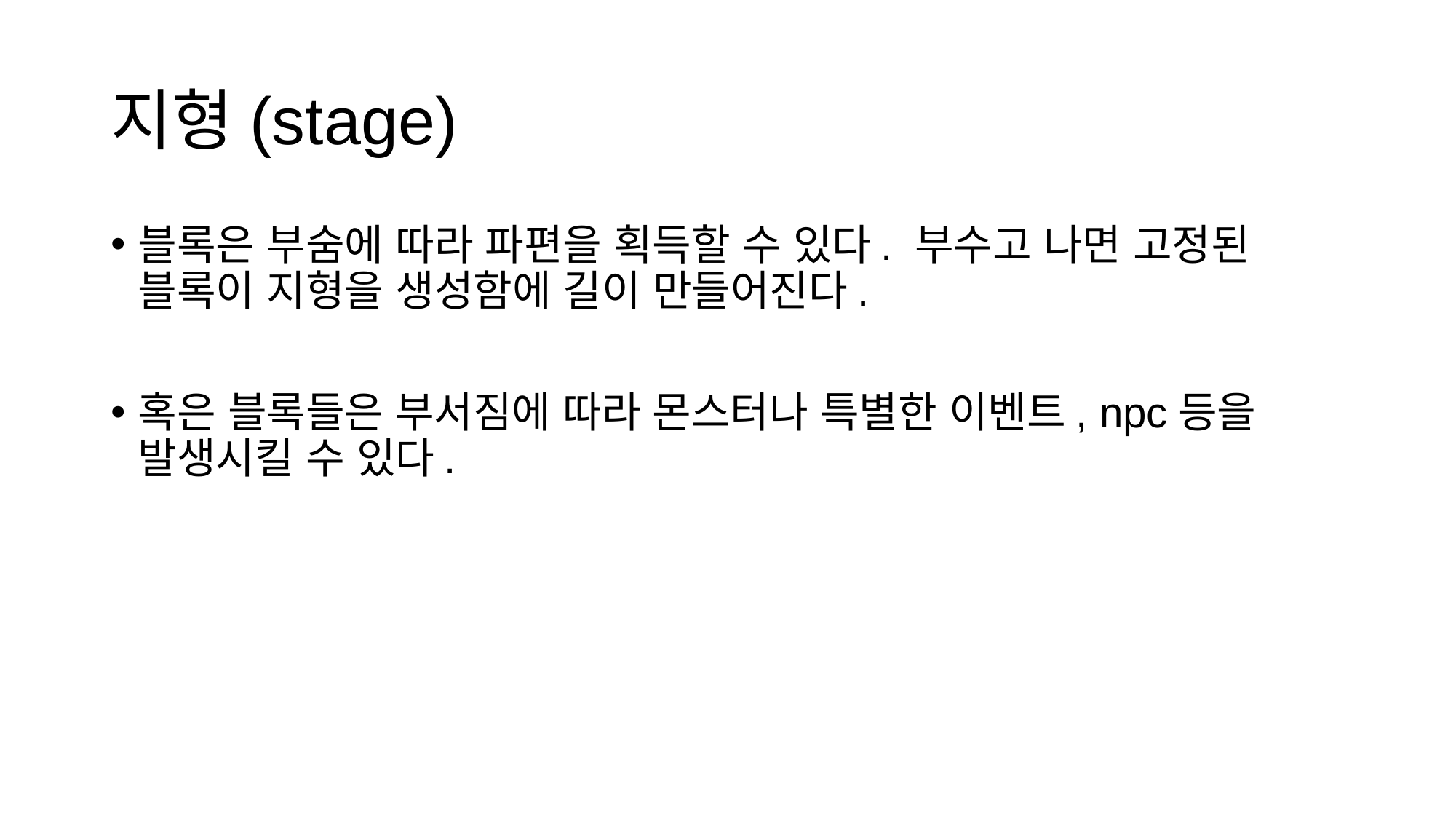

# 지형(stage)
블록은 부숨에 따라 파편을 획득할 수 있다. 부수고 나면 고정된 블록이 지형을 생성함에 길이 만들어진다.

혹은 블록들은 부서짐에 따라 몬스터나 특별한 이벤트, npc등을 발생시킬 수 있다.